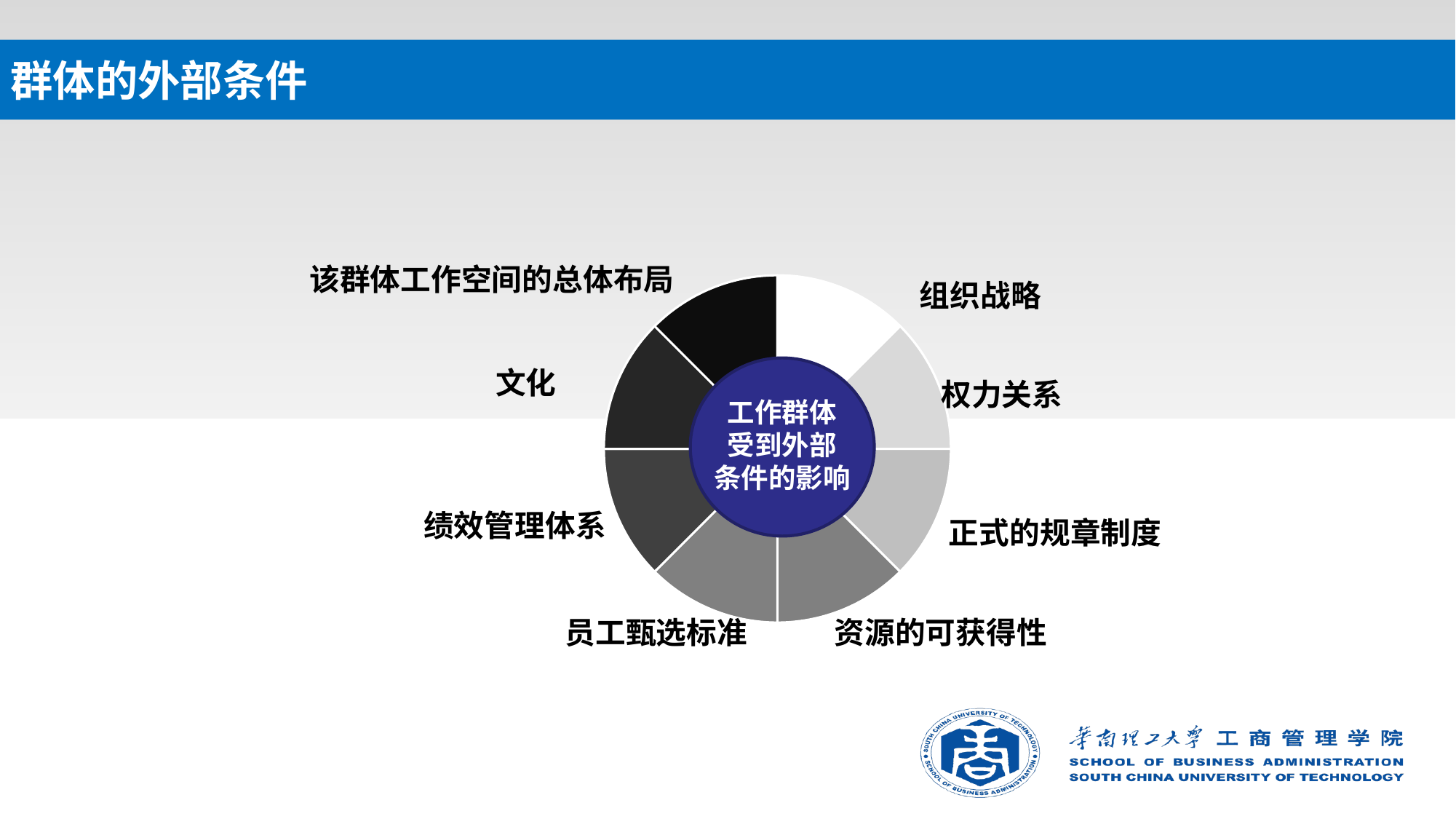

# 群体的外部条件

该群体工作空间的总体布局

### Chart

| Category | 销售额 |
|---|---|
| 第一季度 | 1.0 |
| 第二季度 | 1.0 |
| 第三季度 | 1.0 |
| 第四季度 | 1.0 |
| 第四季度 | 1.0 |
| 第四季度 | 1.0 |
| 第四季度 | 1.0 |
| 第四季度 | 1.0 |
组织战略

文化
权力关系
工作群体
受到外部
条件的影响
绩效管理体系
正式的规章制度
员工甄选标准
资源的可获得性